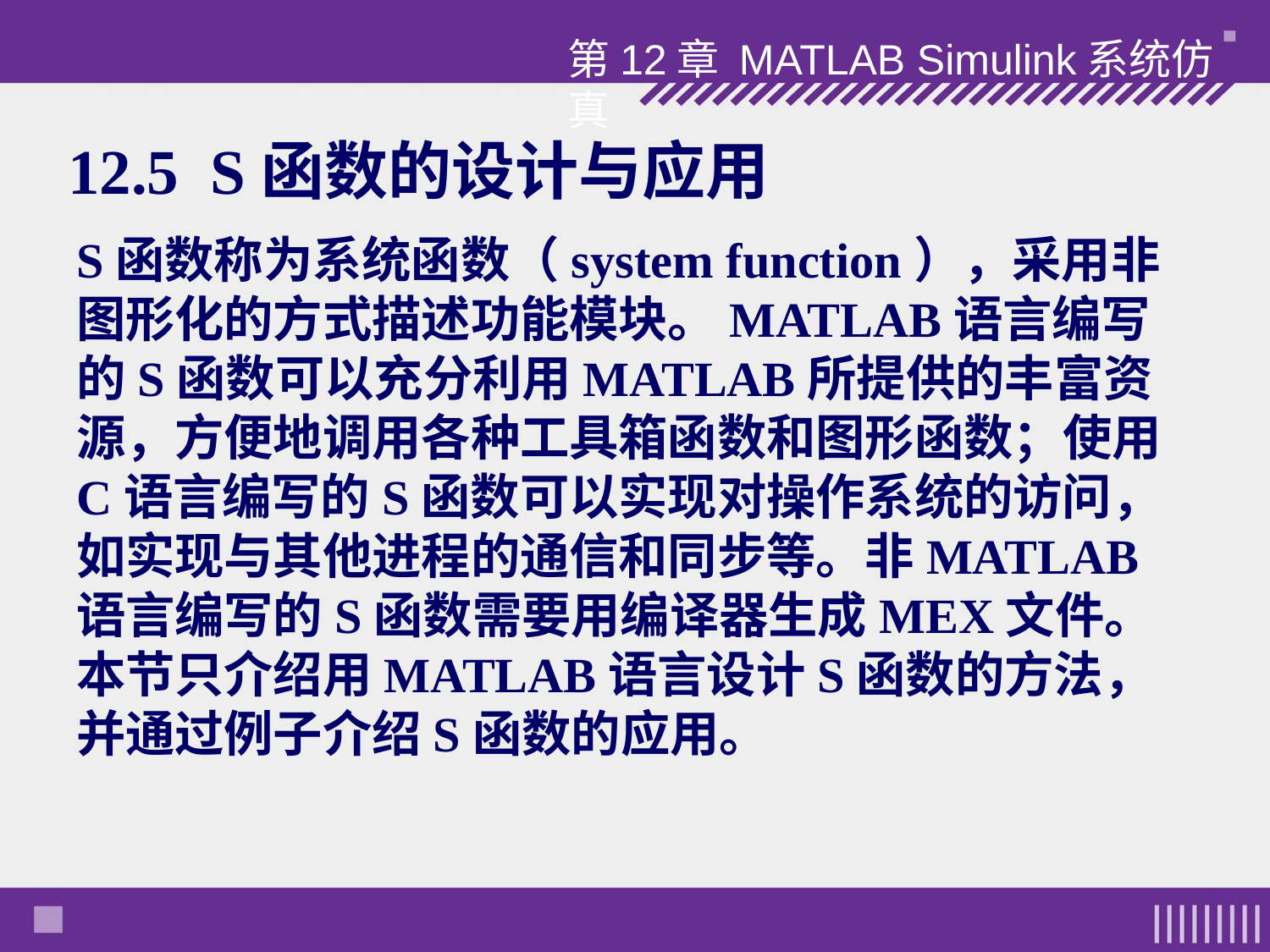

第12章 MATLAB Simulink系统仿真
# 12.5  S函数的设计与应用
S函数称为系统函数（system function），采用非图形化的方式描述功能模块。MATLAB语言编写的S函数可以充分利用MATLAB所提供的丰富资源，方便地调用各种工具箱函数和图形函数；使用C语言编写的S函数可以实现对操作系统的访问，如实现与其他进程的通信和同步等。非MATLAB语言编写的S函数需要用编译器生成MEX文件。本节只介绍用MATLAB语言设计S函数的方法，并通过例子介绍S函数的应用。